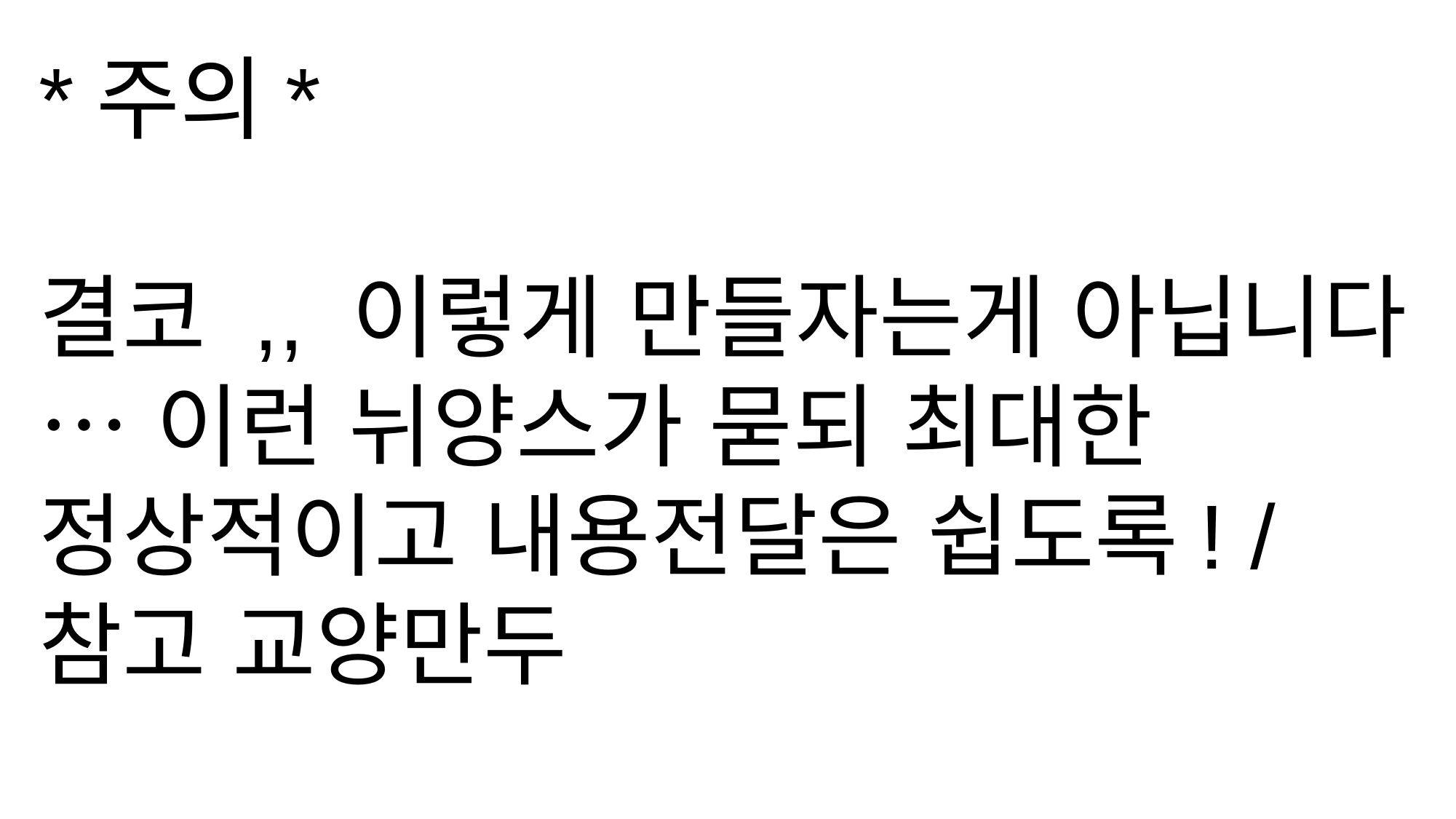

*주의*

결코 ,, 이렇게 만들자는게 아닙니다 … 이런 뉘양스가 묻되 최대한 정상적이고 내용전달은 쉽도록! / 참고 교양만두